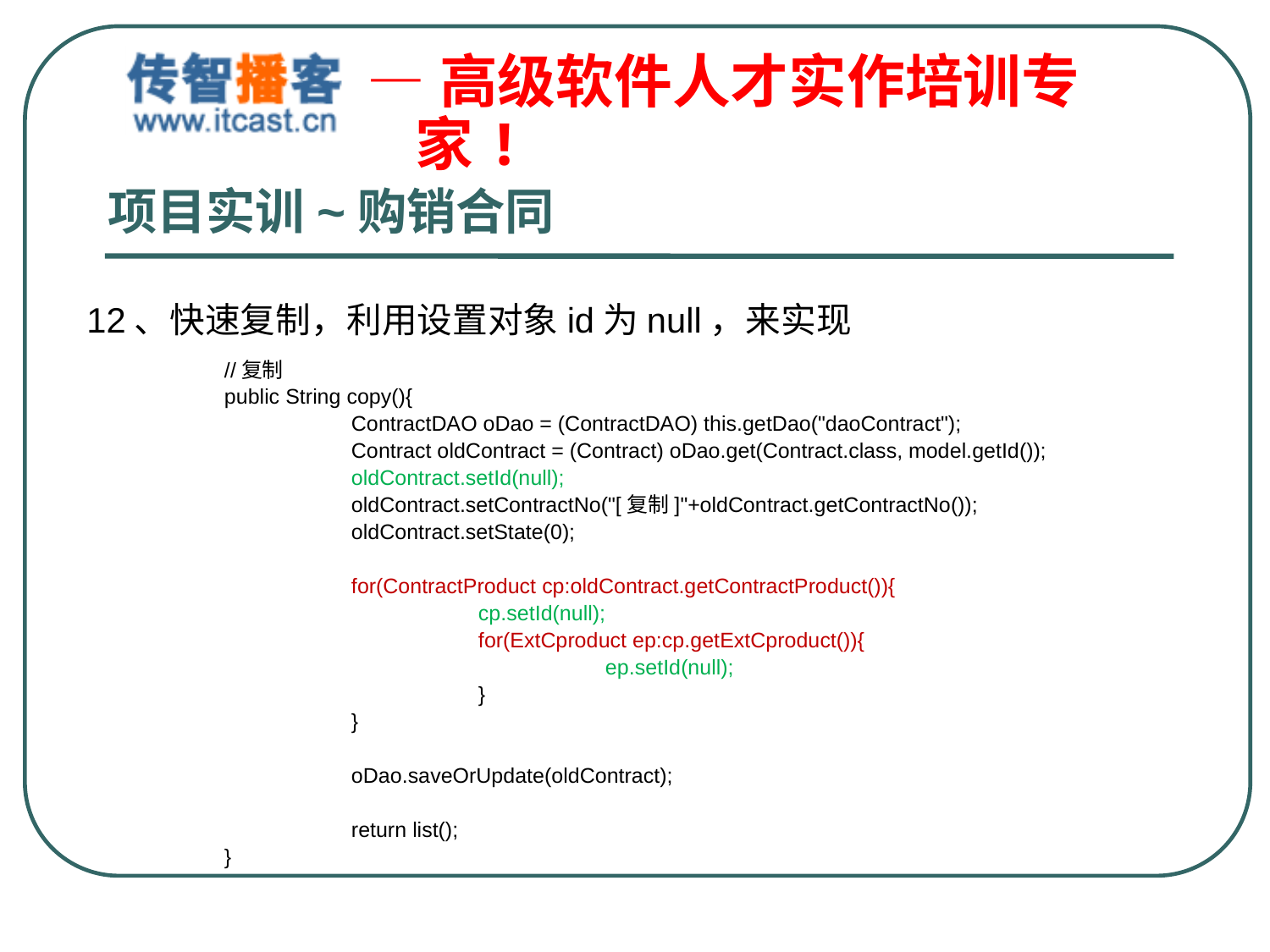

# 项目实训~购销合同
12、快速复制，利用设置对象id为null，来实现
	//复制
	public String copy(){
		ContractDAO oDao = (ContractDAO) this.getDao("daoContract");
		Contract oldContract = (Contract) oDao.get(Contract.class, model.getId());
		oldContract.setId(null);
		oldContract.setContractNo("[复制]"+oldContract.getContractNo());
		oldContract.setState(0);

		for(ContractProduct cp:oldContract.getContractProduct()){
			cp.setId(null);
			for(ExtCproduct ep:cp.getExtCproduct()){
				ep.setId(null);
			}
		}

		oDao.saveOrUpdate(oldContract);

		return list();
	}